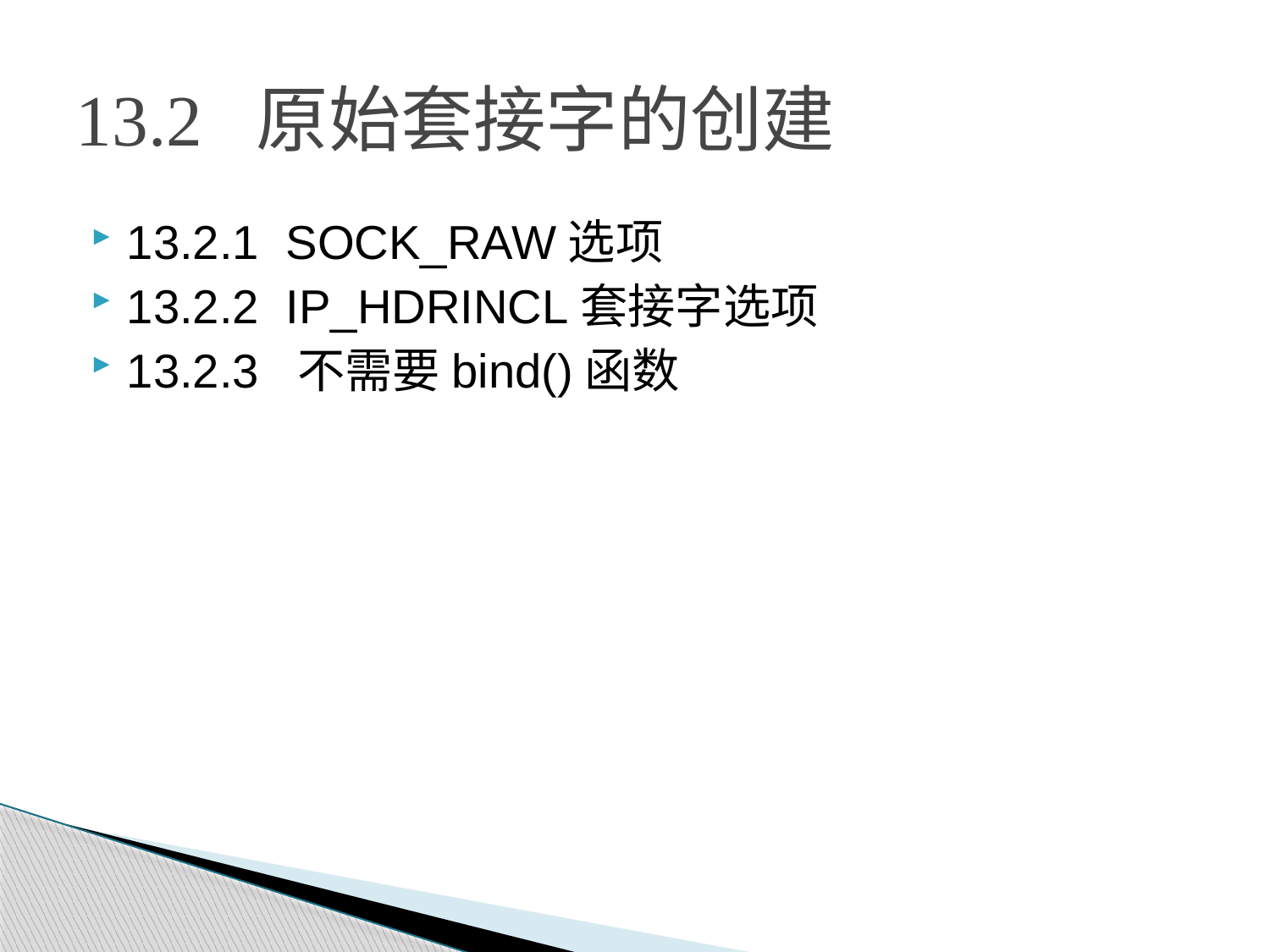

# 13.2  原始套接字的创建
13.2.1  SOCK_RAW选项
13.2.2  IP_HDRINCL套接字选项
13.2.3  不需要bind()函数